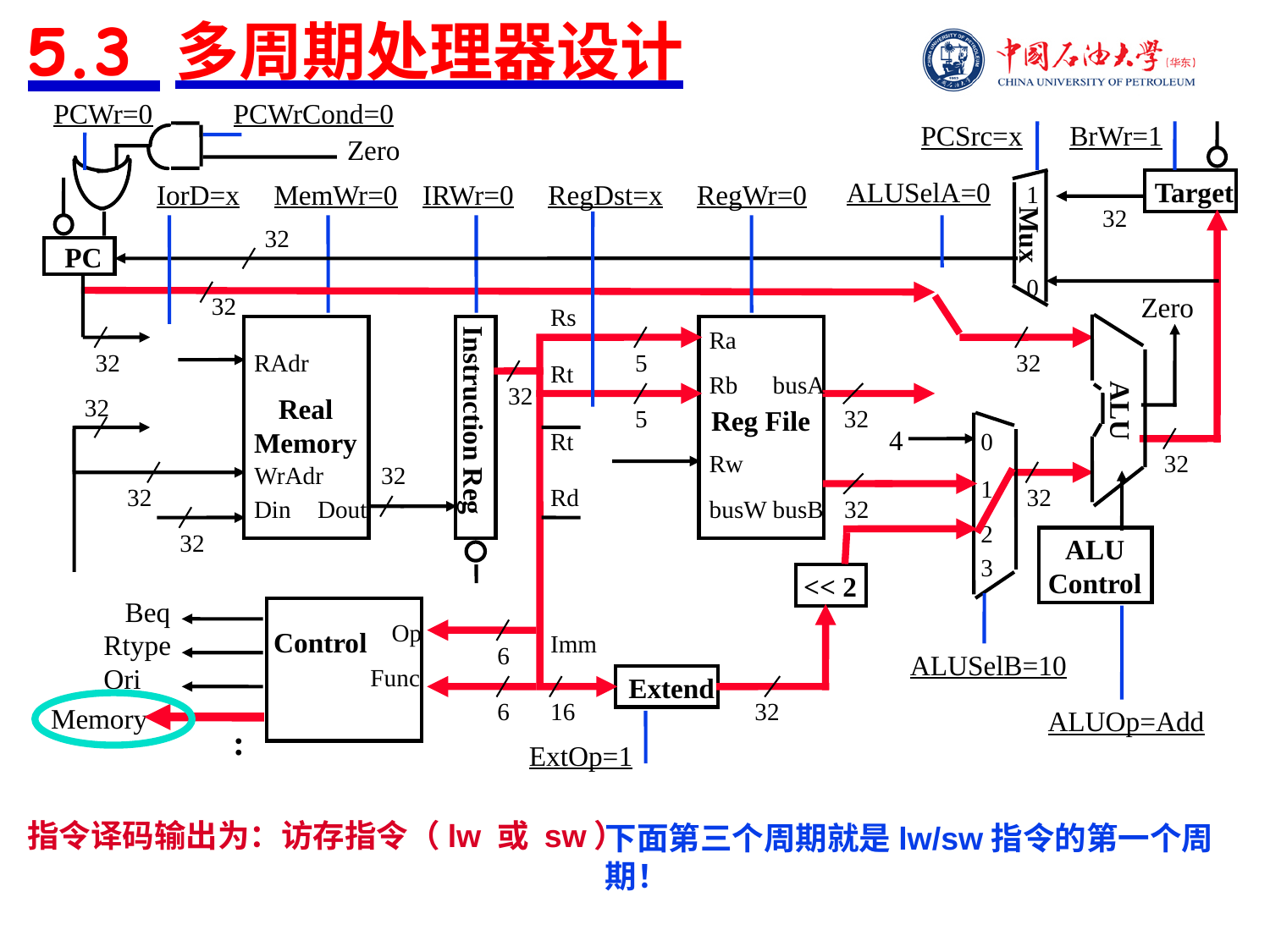

# 5.3 多周期处理器设计
PCWr=0
PCWrCond=0
PCSrc=x
BrWr=1

Zero

ALUSelA=0
Target

IorD=x
MemWr=0
IRWr=0
RegDst=x
RegWr=0
1

32

Mux

32
PC

0

Zero
32

Rs

ALU

Ra

32
RAdr
5
32

Rt

Rb
busA

32

Real
Memory
32

Reg File
5
32
Instruction Reg

4

Rt
0

Rw
32
WrAdr
32

1

32
Rd
32

Din
Dout
busW
busB
32

2

32
ALU
Control

3
<< 2

Control
Beq

Op

Rtype
Imm

6
ALUSelB=10

Ori
Func
Extend

6
16
32

Memory
指令译码输出为：访存指令（lw 或 sw）
ALUOp=Add

:

ExtOp=1
下面第三个周期就是lw/sw指令的第一个周期！